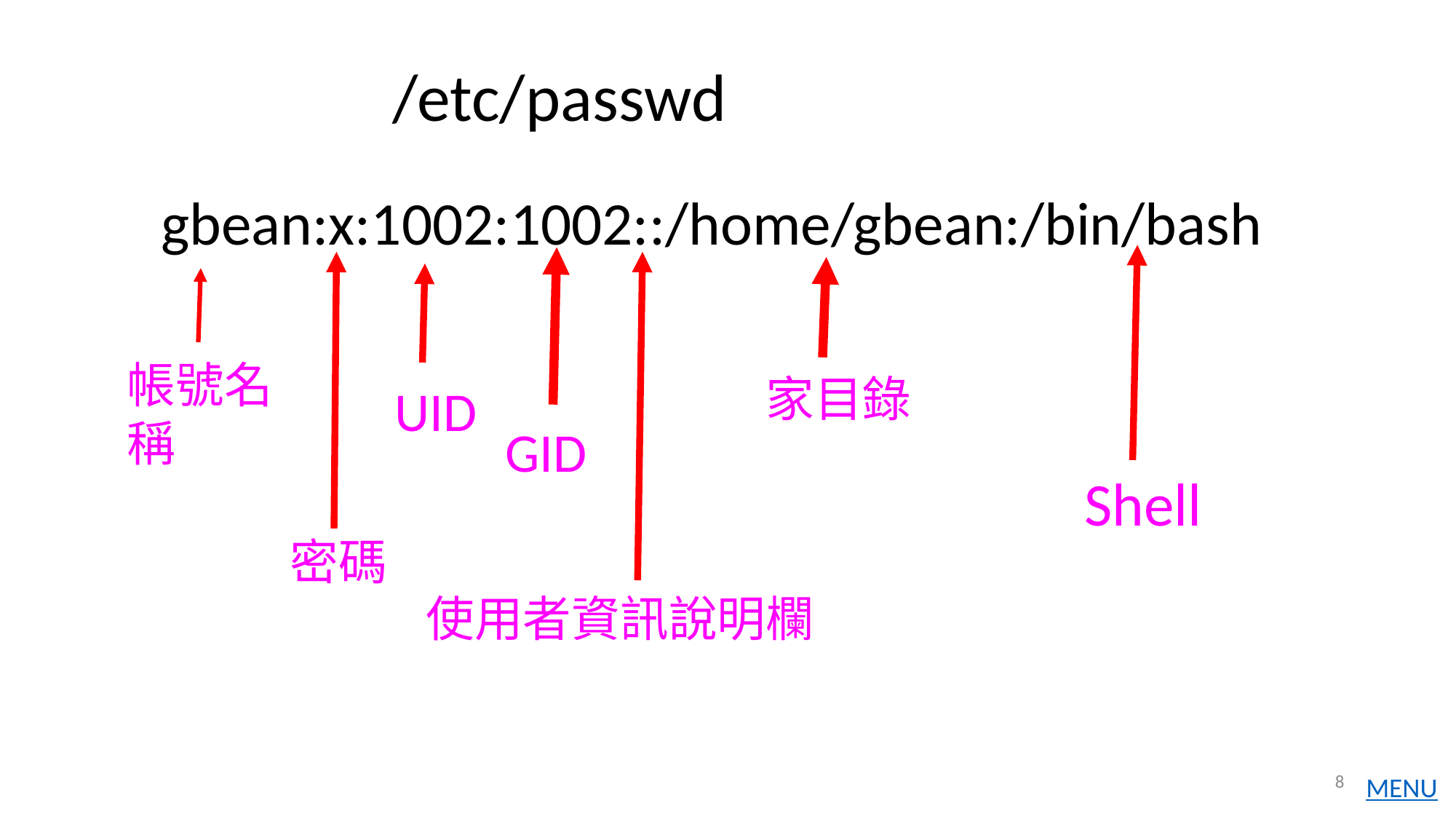

/etc/passwd
gbean:x:1002:1002::/home/gbean:/bin/bash
Shell
GID
密碼
使用者資訊說明欄
家目錄
UID
帳號名稱
8